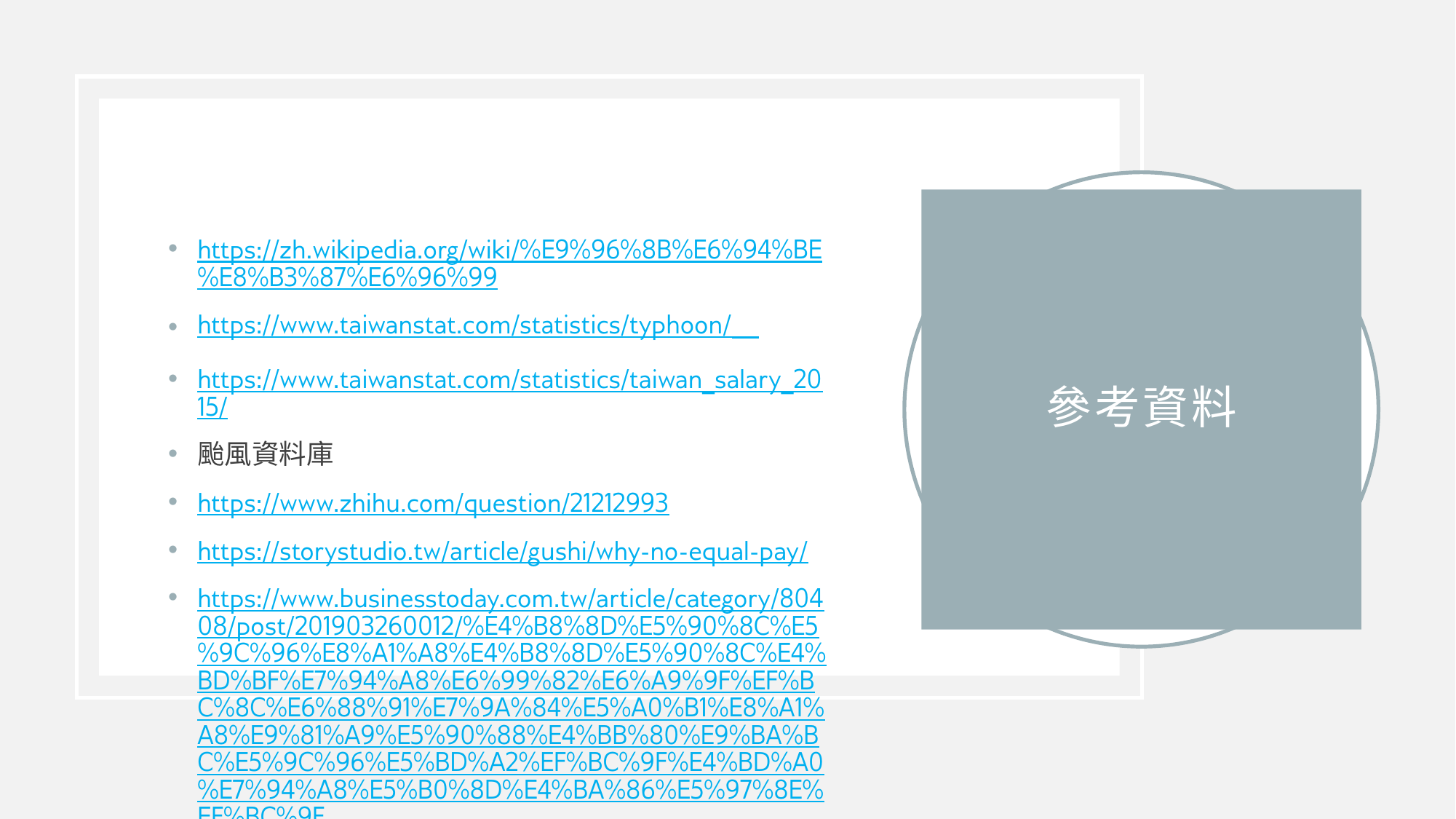

https://zh.wikipedia.org/wiki/%E9%96%8B%E6%94%BE%E8%B3%87%E6%96%99
https://www.taiwanstat.com/statistics/typhoon/
https://www.taiwanstat.com/statistics/taiwan_salary_2015/
颱風資料庫
https://www.zhihu.com/question/21212993
https://storystudio.tw/article/gushi/why-no-equal-pay/
https://www.businesstoday.com.tw/article/category/80408/post/201903260012/%E4%B8%8D%E5%90%8C%E5%9C%96%E8%A1%A8%E4%B8%8D%E5%90%8C%E4%BD%BF%E7%94%A8%E6%99%82%E6%A9%9F%EF%BC%8C%E6%88%91%E7%9A%84%E5%A0%B1%E8%A1%A8%E9%81%A9%E5%90%88%E4%BB%80%E9%BA%BC%E5%9C%96%E5%BD%A2%EF%BC%9F%E4%BD%A0%E7%94%A8%E5%B0%8D%E4%BA%86%E5%97%8E%EF%BC%9F

# 參考資料